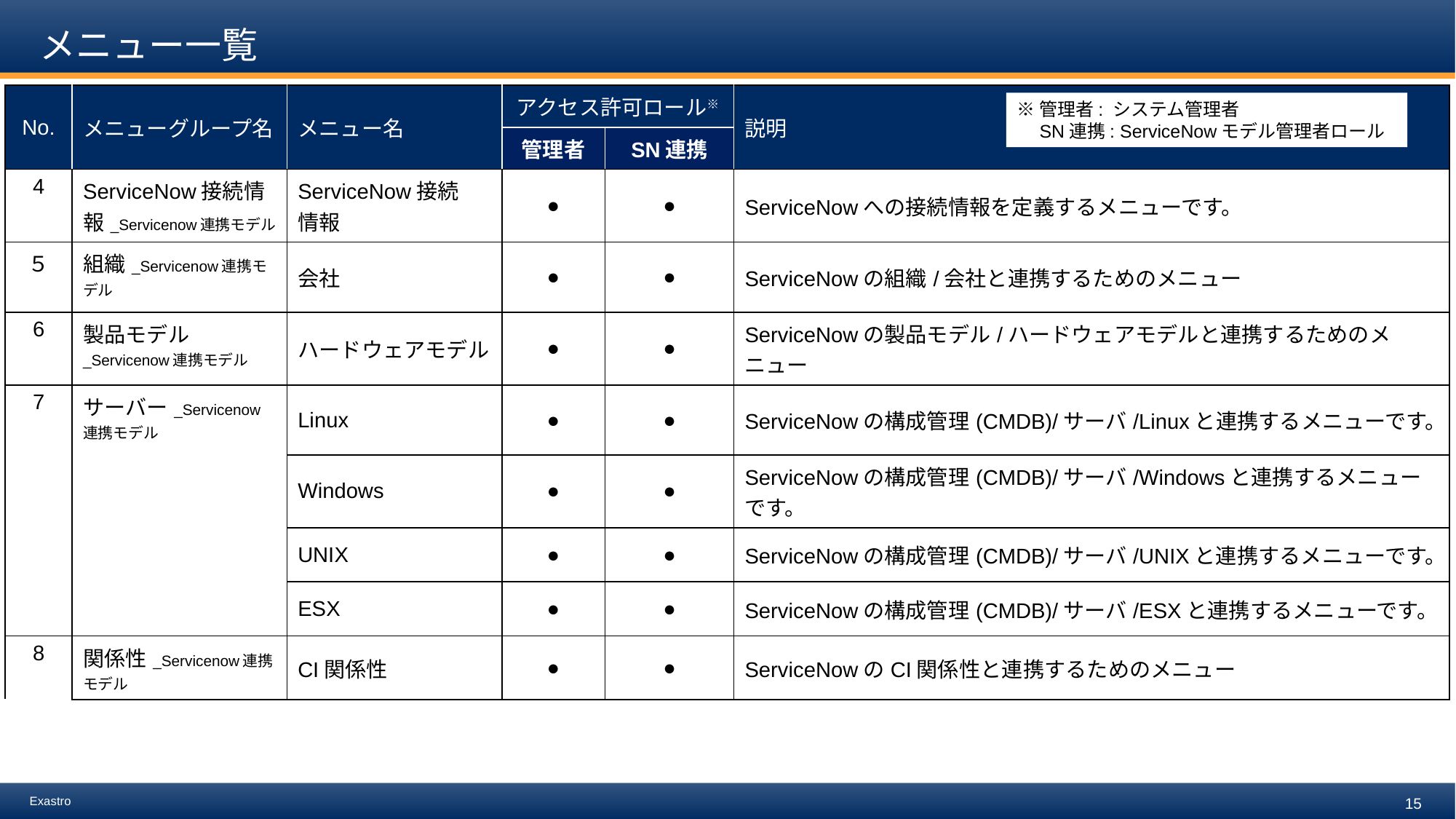

# メニュー一覧
| No. | メニューグループ名 | メニュー名 | アクセス許可ロール※ |  | 説明 |
| --- | --- | --- | --- | --- | --- |
|  |  |  | 管理者 | SN連携 |  |
| 4 | ServiceNow接続情報\_Servicenow連携モデル | ServiceNow接続 情報 | ● | ● | ServiceNowへの接続情報を定義するメニューです。 |
| ５ | 組織\_Servicenow連携モデル | 会社 | ● | ● | ServiceNowの組織/会社と連携するためのメニュー |
| 6 | 製品モデル\_Servicenow連携モデル | ハードウェアモデル | ● | ● | ServiceNowの製品モデル/ハードウェアモデルと連携するためのメニュー |
| 7 | サーバー\_Servicenow連携モデル | Linux | ● | ● | ServiceNowの構成管理(CMDB)/サーバ/Linuxと連携するメニューです。 |
|  |  | Windows | ● | ● | ServiceNowの構成管理(CMDB)/サーバ/Windowsと連携するメニューです。 |
|  |  | UNIX | ● | ● | ServiceNowの構成管理(CMDB)/サーバ/UNIXと連携するメニューです。 |
|  |  | ESX | ● | ● | ServiceNowの構成管理(CMDB)/サーバ/ESXと連携するメニューです。 |
| 8 | 関係性\_Servicenow連携モデル | CI関係性 | ● | ● | ServiceNowのCI関係性と連携するためのメニュー |
※管理者: システム管理者
　SN連携: ServiceNowモデル管理者ロール